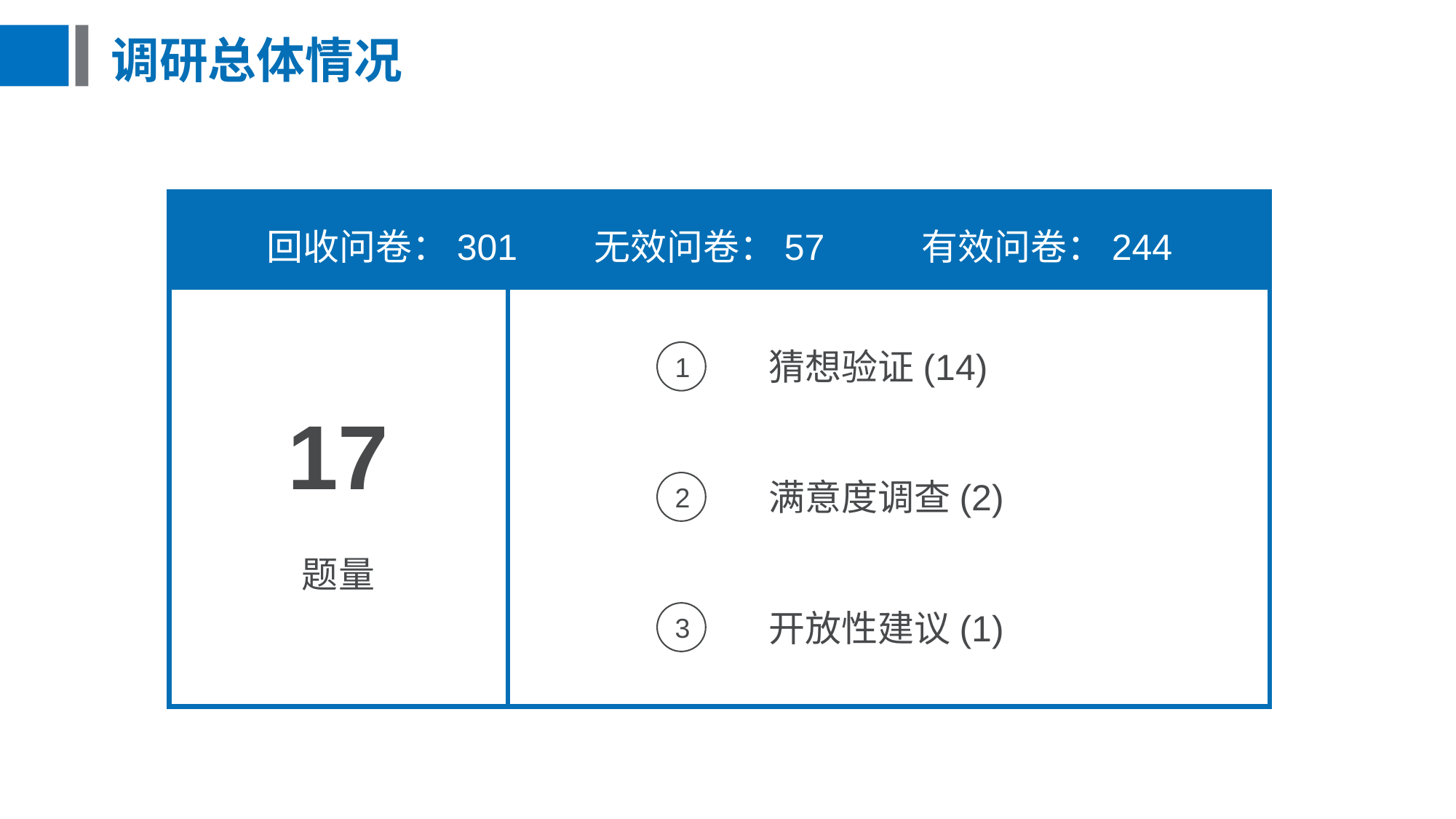

# 调研总体情况
回收问卷：301	无效问卷：57	有效问卷：244
17

题量

猜想验证(14)
1
满意度调查(2)
2
开放性建议(1)
3